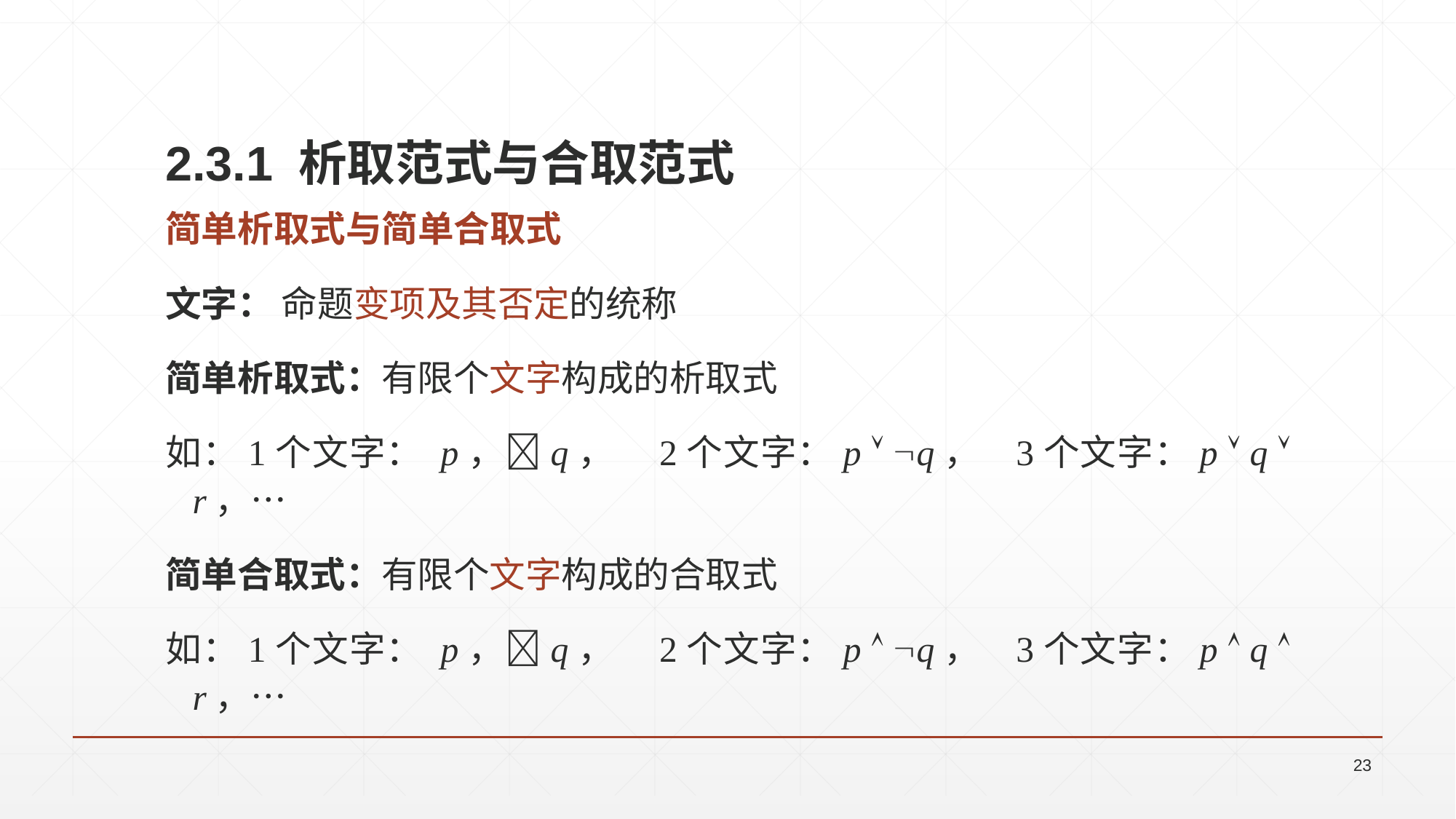

2.3.1 析取范式与合取范式
简单析取式与简单合取式
文字： 命题变项及其否定的统称
简单析取式：有限个文字构成的析取式
如：1个文字： p，¬q，    2个文字：p ∨ ¬q，   3个文字：p ∨ q ∨ r，…
简单合取式：有限个文字构成的合取式
如：1个文字： p，¬q，    2个文字：p ∧ ¬q，   3个文字：p ∧ q ∧ r，…
23